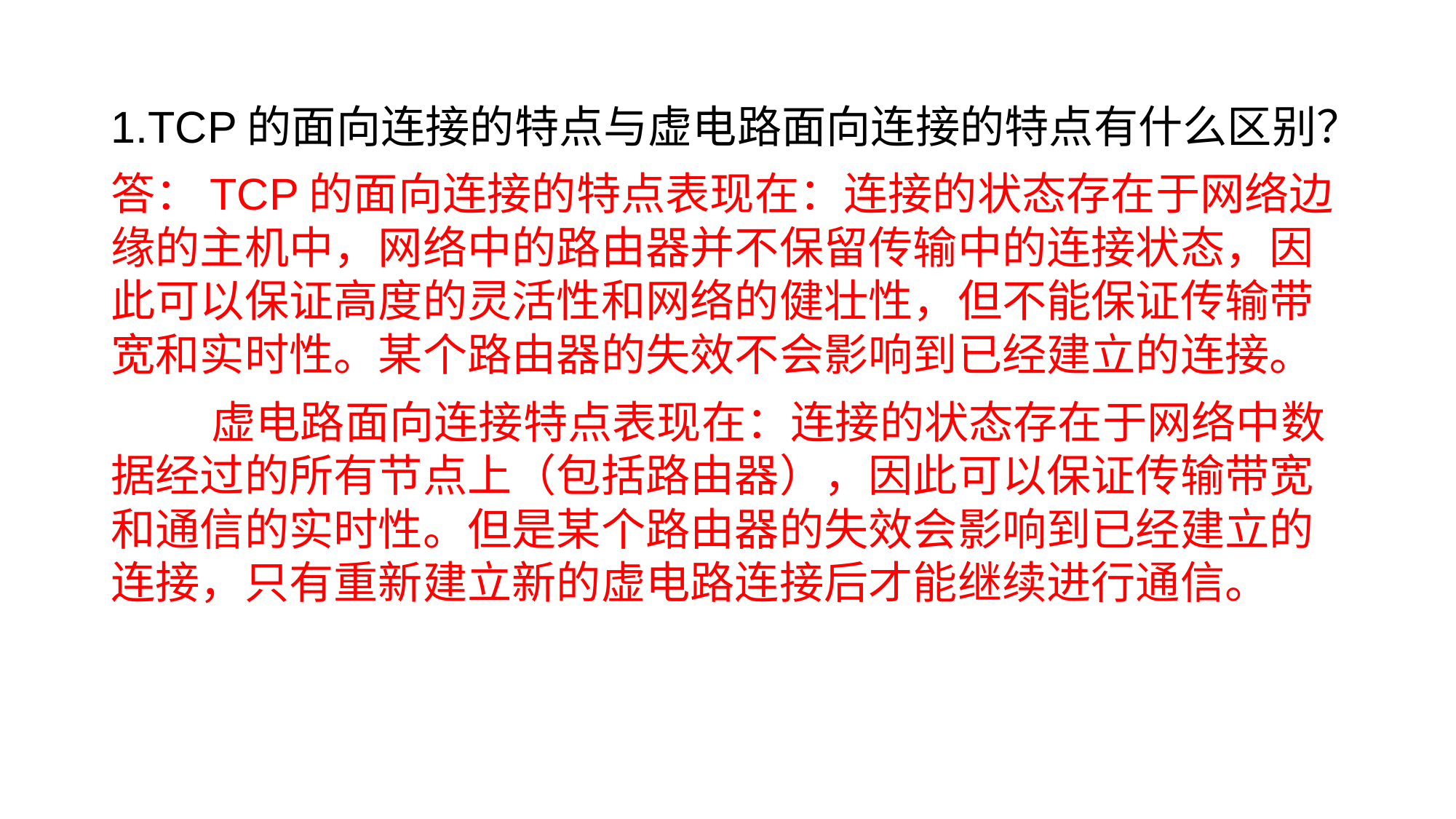

1.TCP的面向连接的特点与虚电路面向连接的特点有什么区别？
答：TCP的面向连接的特点表现在：连接的状态存在于网络边缘的主机中，网络中的路由器并不保留传输中的连接状态，因此可以保证高度的灵活性和网络的健壮性，但不能保证传输带宽和实时性。某个路由器的失效不会影响到已经建立的连接。
	虚电路面向连接特点表现在：连接的状态存在于网络中数据经过的所有节点上（包括路由器），因此可以保证传输带宽和通信的实时性。但是某个路由器的失效会影响到已经建立的连接，只有重新建立新的虚电路连接后才能继续进行通信。